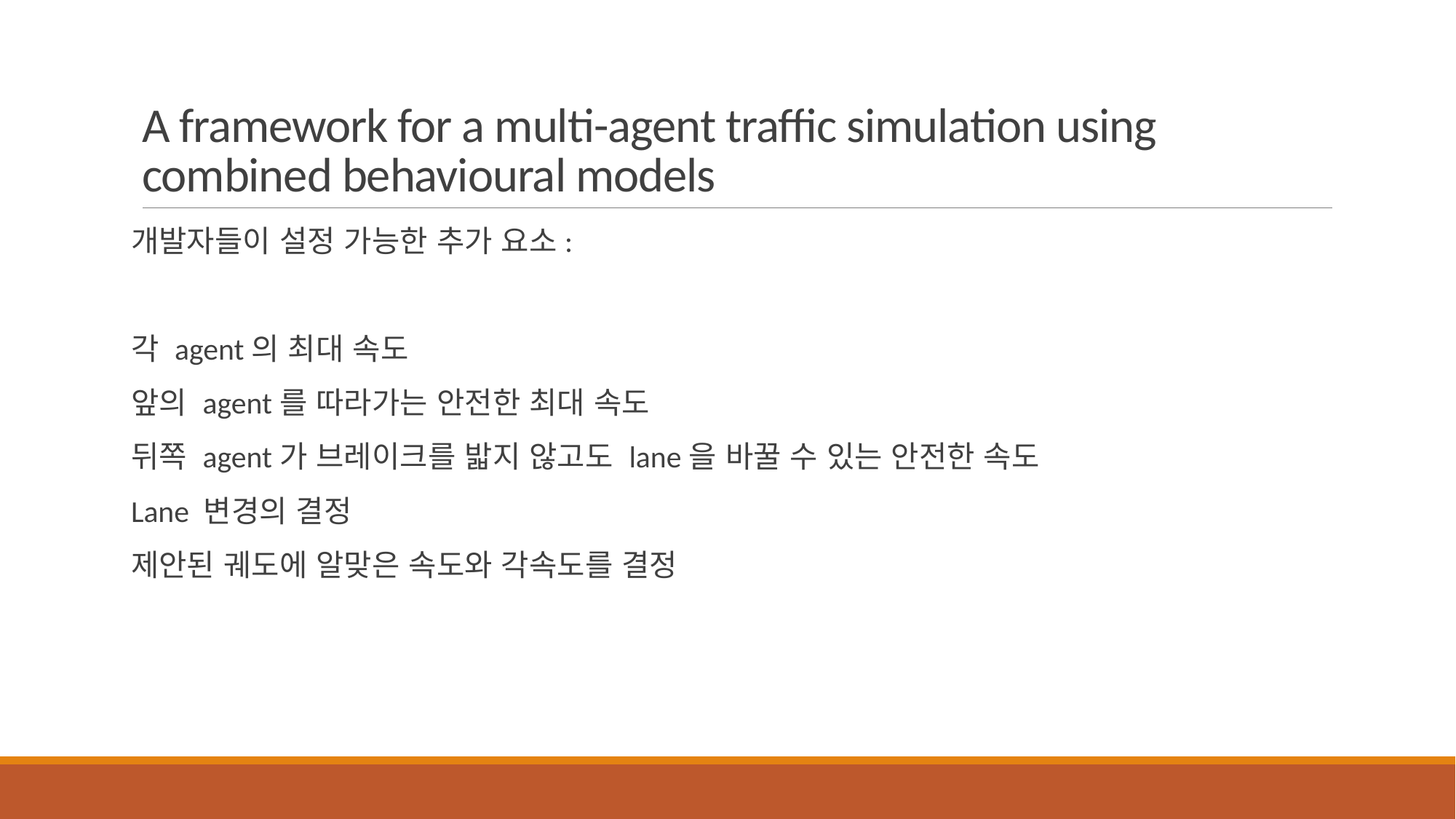

# A framework for a multi-agent traffic simulation using combined behavioural models
개발자들이 설정 가능한 추가 요소:

각 agent의 최대 속도
앞의 agent를 따라가는 안전한 최대 속도
뒤쪽 agent가 브레이크를 밟지 않고도 lane을 바꿀 수 있는 안전한 속도
Lane 변경의 결정
제안된 궤도에 알맞은 속도와 각속도를 결정